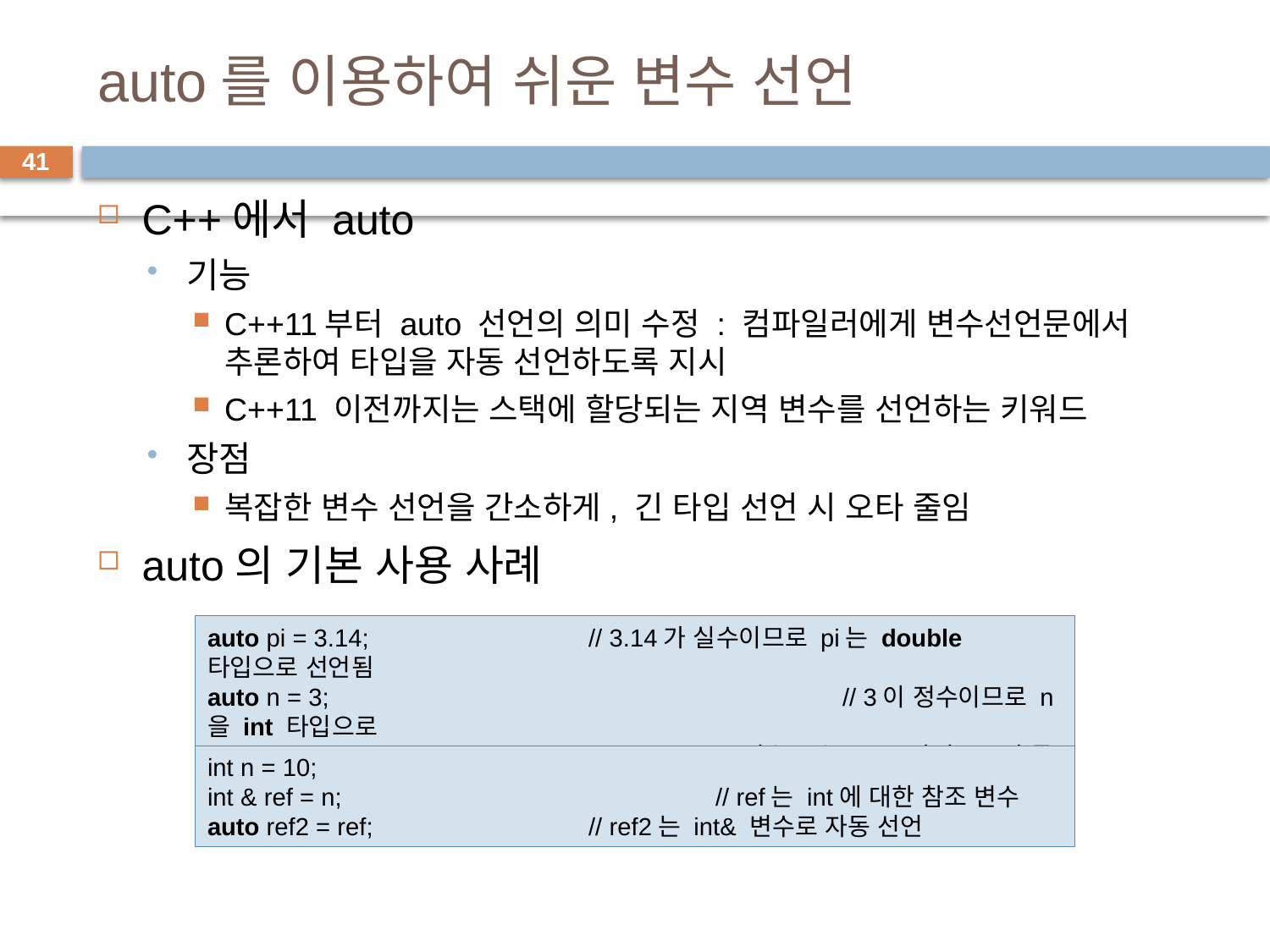

# auto를 이용하여 쉬운 변수 선언
41
C++에서 auto
기능
C++11부터 auto 선언의 의미 수정 : 컴파일러에게 변수선언문에서 추론하여 타입을 자동 선언하도록 지시
C++11 이전까지는 스택에 할당되는 지역 변수를 선언하는 키워드
장점
복잡한 변수 선언을 간소하게, 긴 타입 선언 시 오타 줄임
auto의 기본 사용 사례

auto pi = 3.14; 		// 3.14가 실수이므로 pi는 double 타입으로 선언됨
auto n = 3; 				// 3이 정수이므로 n을 int 타입으로
auto *p = &n; 			// 변수 p는 int* 타입으로 추론
int n = 10;
int & ref = n; 			// ref는 int에 대한 참조 변수
auto ref2 = ref; 		// ref2는 int& 변수로 자동 선언